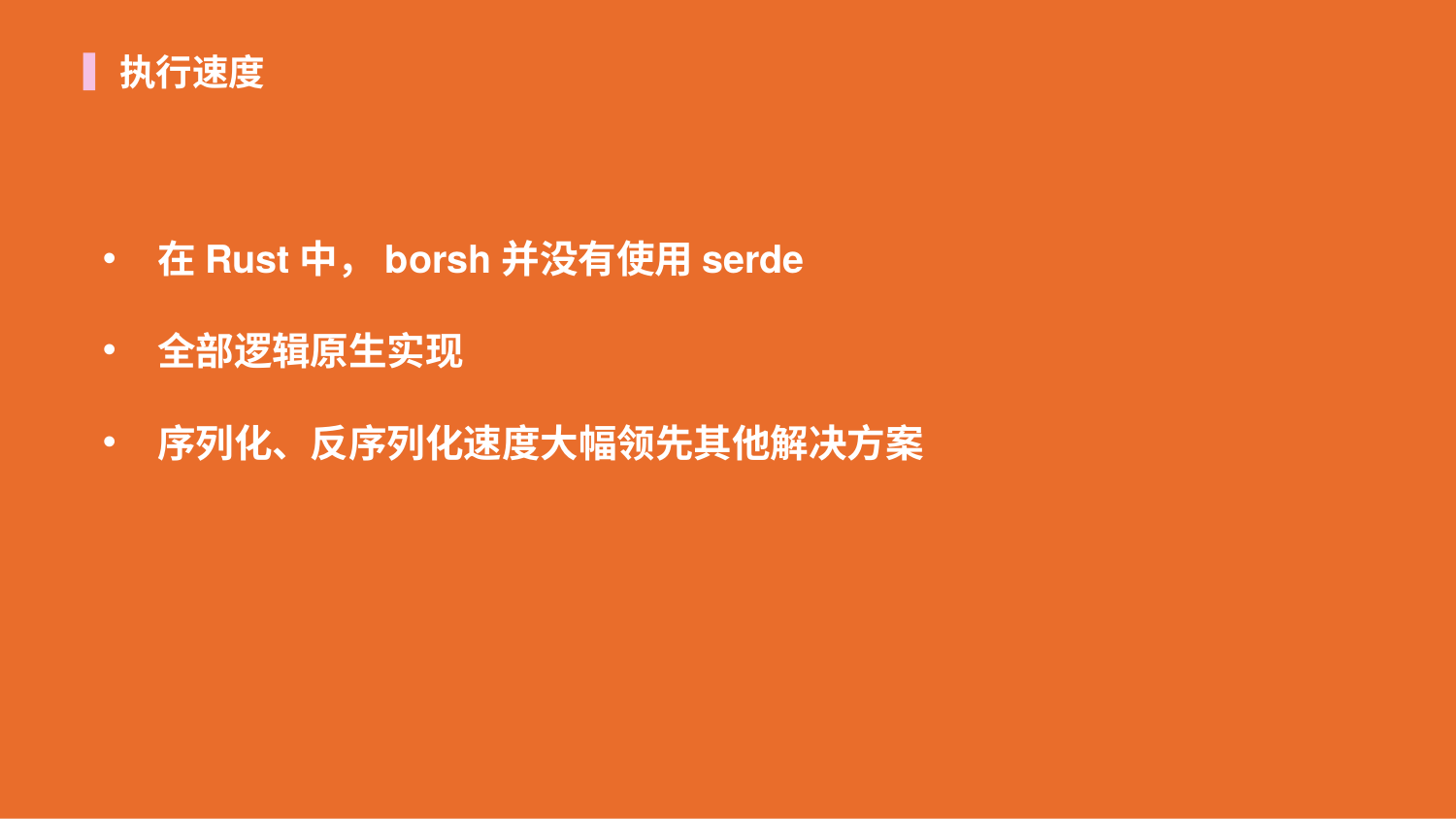

执行速度

在Rust中，borsh并没有使用serde
全部逻辑原生实现
序列化、反序列化速度大幅领先其他解决方案